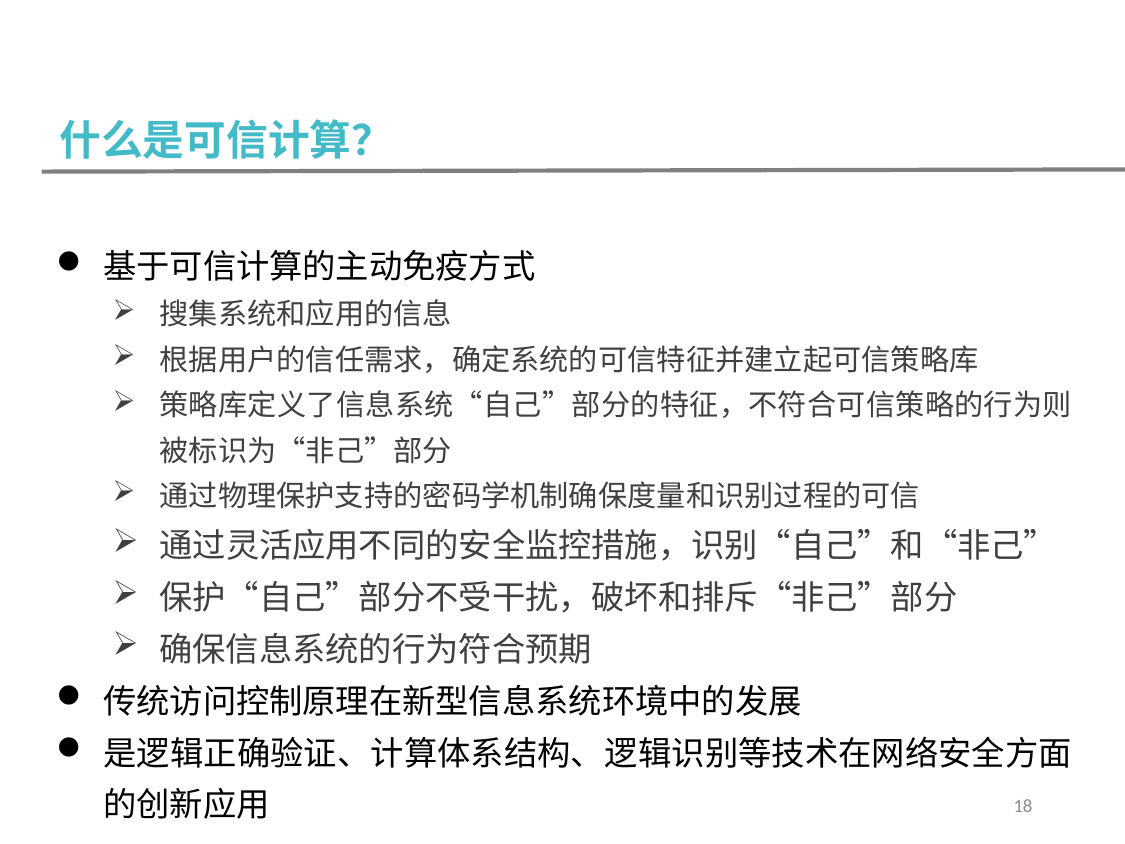

什么是可信计算？
基于可信计算的主动免疫方式
搜集系统和应用的信息
根据用户的信任需求，确定系统的可信特征并建立起可信策略库
策略库定义了信息系统“自己”部分的特征，不符合可信策略的行为则被标识为“非己”部分
通过物理保护支持的密码学机制确保度量和识别过程的可信
通过灵活应用不同的安全监控措施，识别“自己”和“非己”
保护“自己”部分不受干扰，破坏和排斥“非己”部分
确保信息系统的行为符合预期
传统访问控制原理在新型信息系统环境中的发展
是逻辑正确验证、计算体系结构、逻辑识别等技术在网络安全方面的创新应用
18